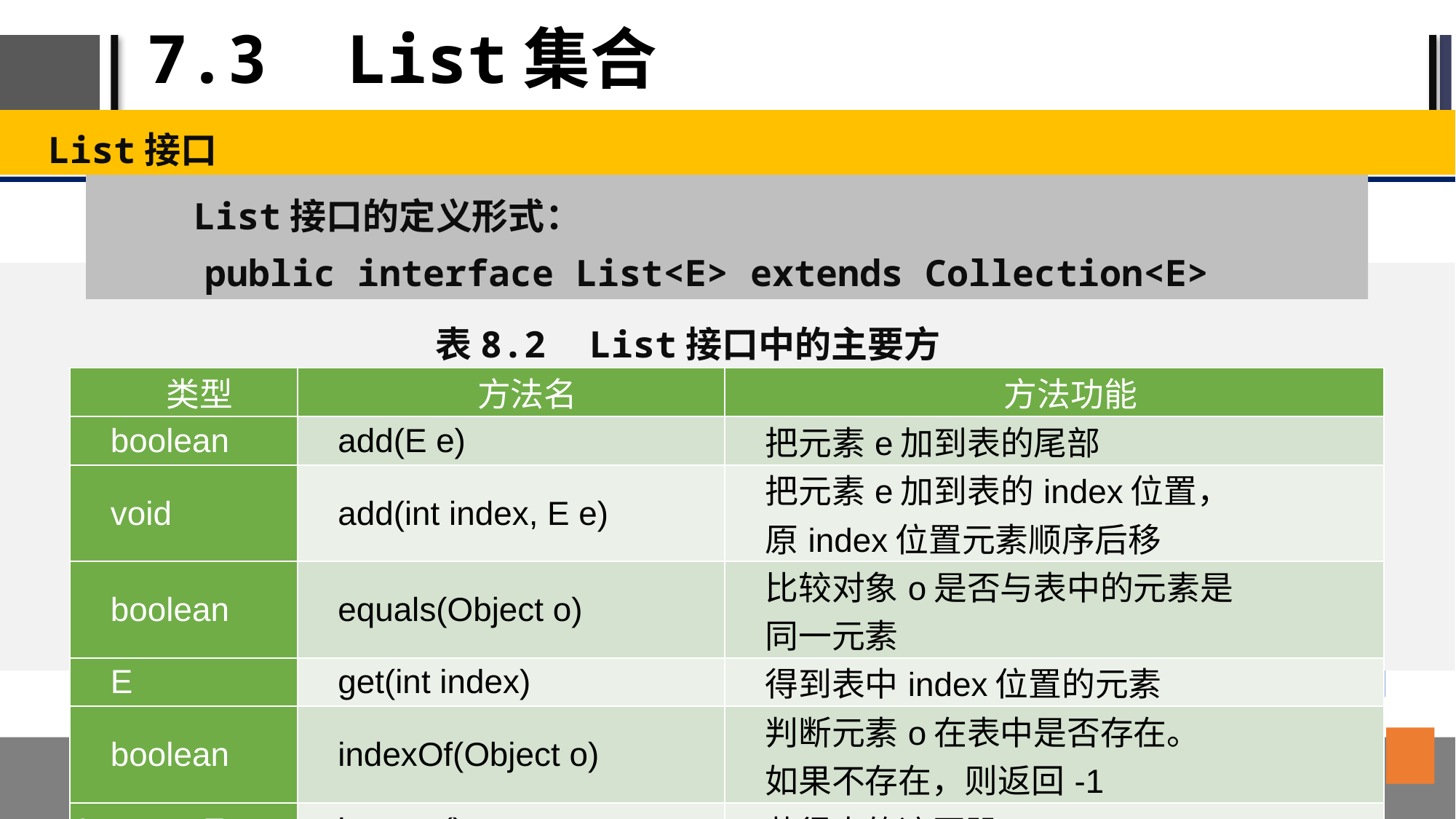

# 7.3  List集合

List接口

   List接口的定义形式：
public interface List<E> extends Collection<E>

表8.2  List接口中的主要方法
| 类型 | 方法名 | 方法功能 |
| --- | --- | --- |
| boolean | add(E e) | 把元素e加到表的尾部 |
| void | add(int index, E e) | 把元素e加到表的index位置， 原index位置元素顺序后移 |
| boolean | equals(Object o) | 比较对象o是否与表中的元素是 同一元素 |
| E | get(int index) | 得到表中index位置的元素 |
| boolean | indexOf(Object o) | 判断元素o在表中是否存在。 如果不存在，则返回-1 |
| Iterator<E> | iterator() | 获得表的遍历器 |